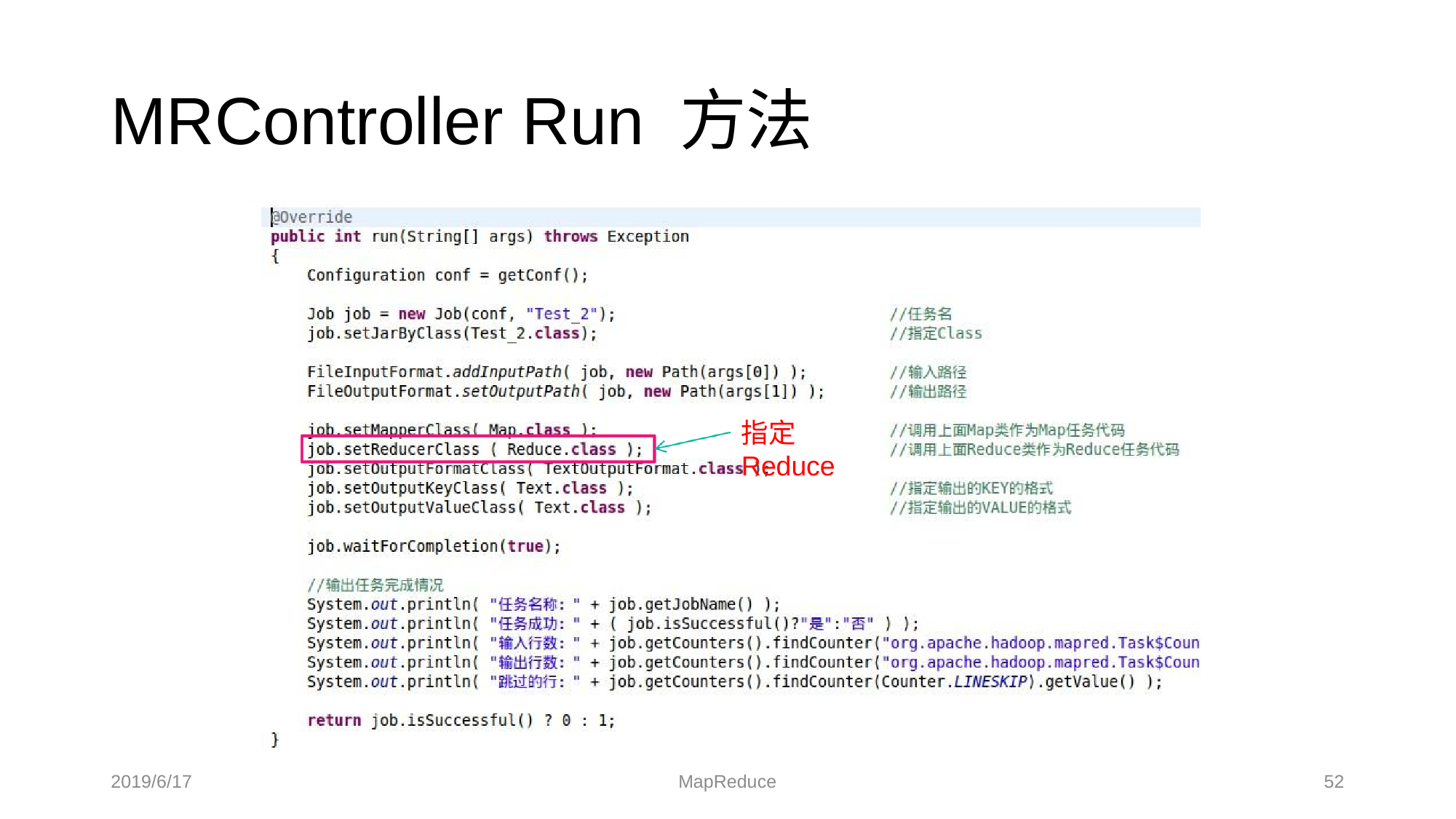

# MRController Run 方法

指定Reduce
2019/6/17
MapReduce
52